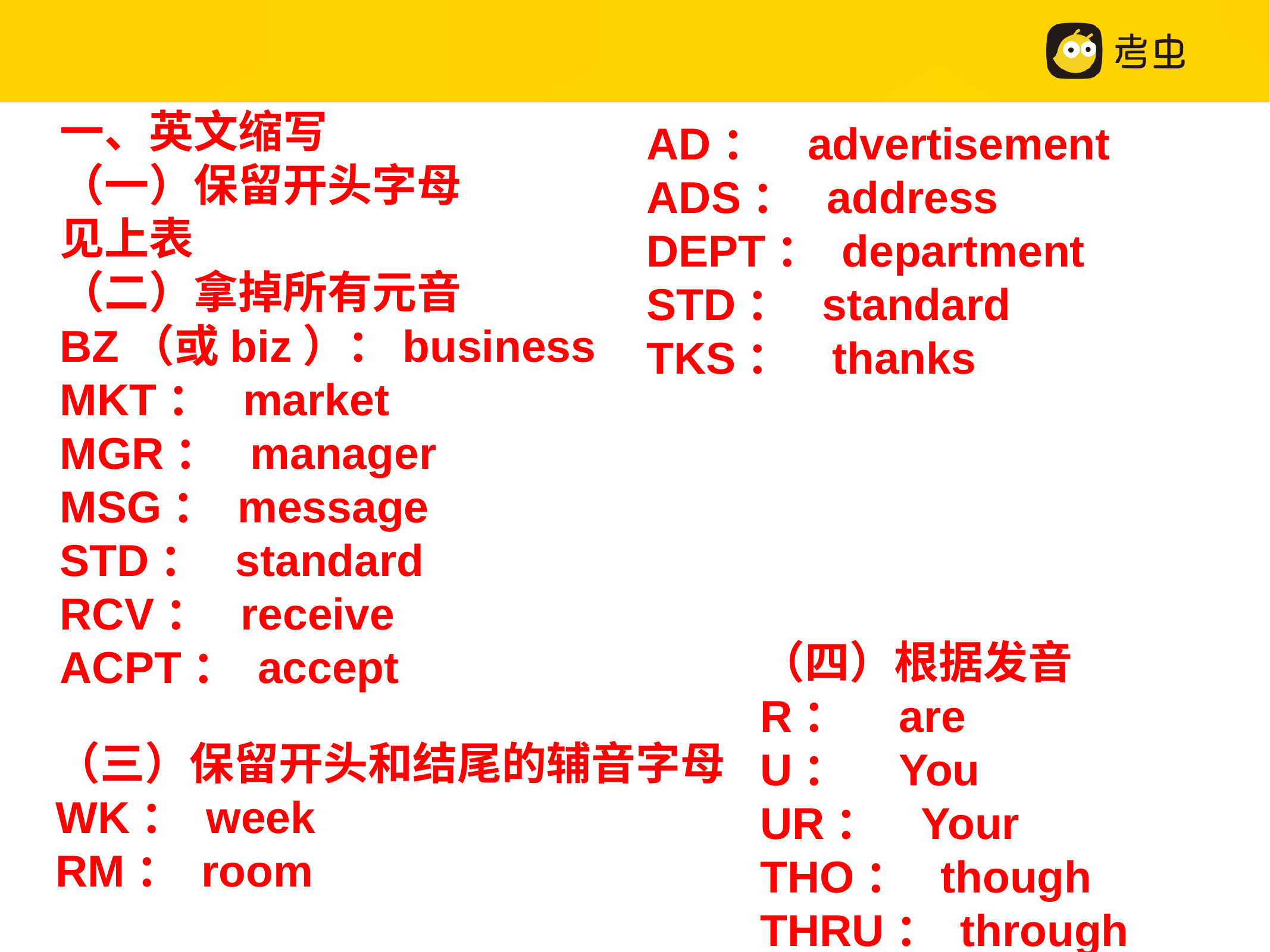

一、英文缩写
（一）保留开头字母
见上表
（二）拿掉所有元音
BZ（或biz）：business
MKT：  market
MGR：  manager
MSG： message
STD：  standard
RCV：  receive
ACPT： accept
AD：   advertisement
ADS：  address
DEPT： department
STD：  standard
TKS：   thanks
（四）根据发音 R：    areU：    YouUR：   YourTHO：  thoughTHRU： through
（三）保留开头和结尾的辅音字母 WK： weekRM： room